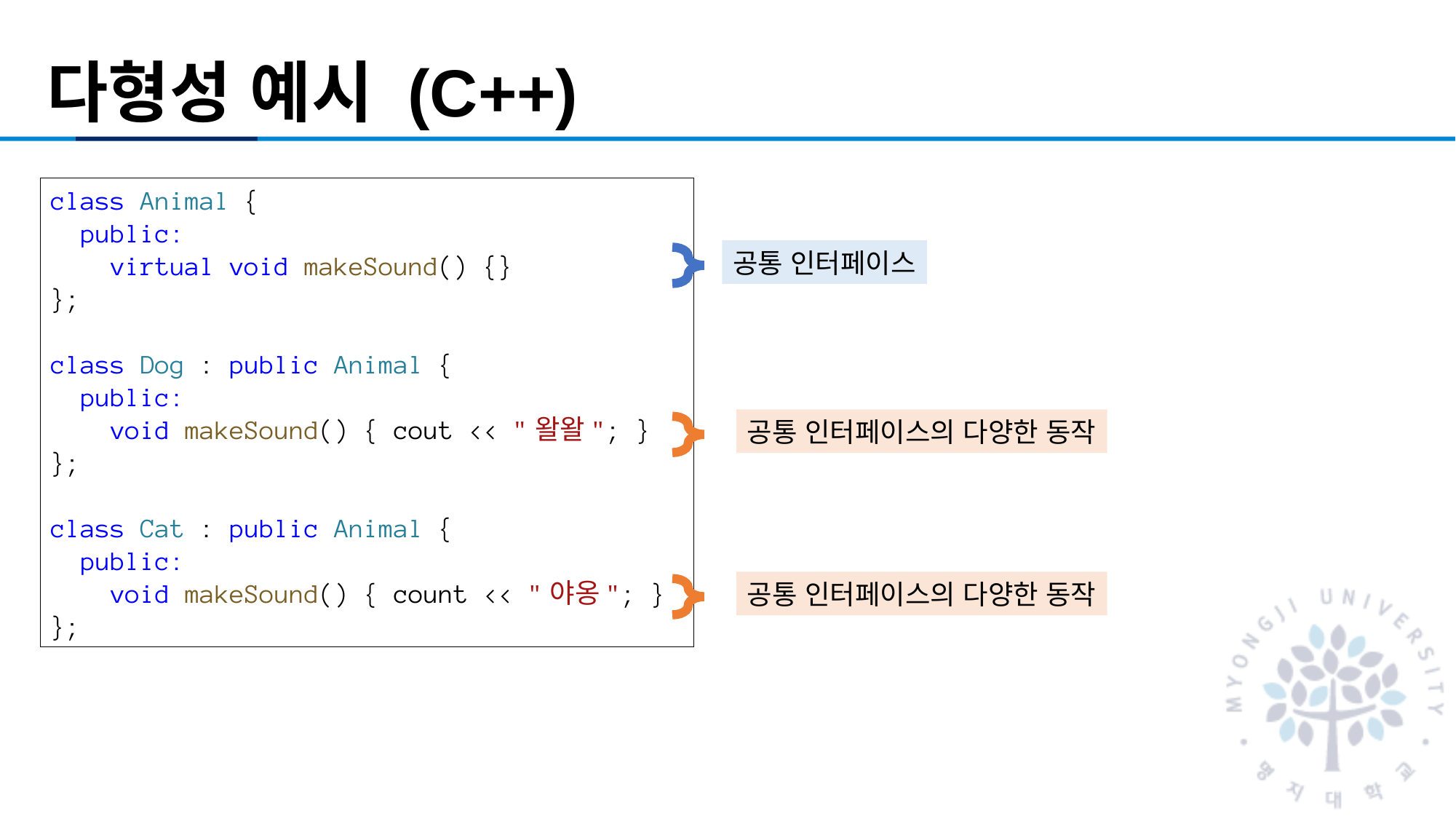

# 다형성 예시 (C++)
class Animal {
  public:
    virtual void makeSound() {}
};
class Dog : public Animal {
  public:
    void makeSound() { cout << "왈왈"; }
};
class Cat : public Animal {
  public:
    void makeSound() { count << "야옹"; }
};
공통 인터페이스

공통 인터페이스의 다양한 동작

공통 인터페이스의 다양한 동작